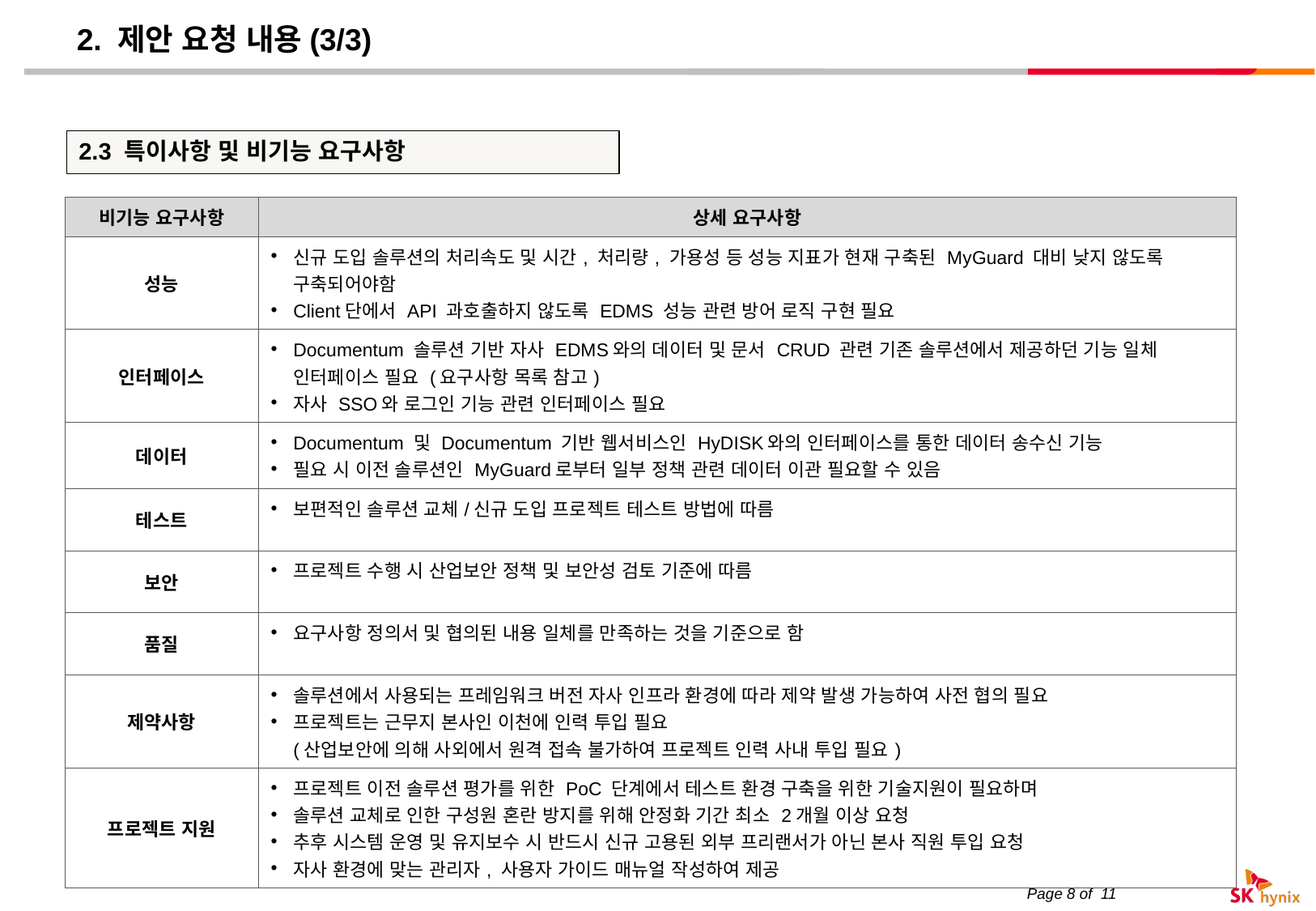

# 2. 제안 요청 내용(3/3)
2.3 특이사항 및 비기능 요구사항
| 비기능 요구사항 | 상세 요구사항 |
| --- | --- |
| 성능 | 신규 도입 솔루션의 처리속도 및 시간, 처리량, 가용성 등 성능 지표가 현재 구축된 MyGuard 대비 낮지 않도록 구축되어야함 Client단에서 API 과호출하지 않도록 EDMS 성능 관련 방어 로직 구현 필요 |
| 인터페이스 | Documentum 솔루션 기반 자사 EDMS와의 데이터 및 문서 CRUD 관련 기존 솔루션에서 제공하던 기능 일체 인터페이스 필요 (요구사항 목록 참고) 자사 SSO와 로그인 기능 관련 인터페이스 필요 |
| 데이터 | Documentum 및 Documentum 기반 웹서비스인 HyDISK와의 인터페이스를 통한 데이터 송수신 기능 필요 시 이전 솔루션인 MyGuard로부터 일부 정책 관련 데이터 이관 필요할 수 있음 |
| 테스트 | 보편적인 솔루션 교체/신규 도입 프로젝트 테스트 방법에 따름 |
| 보안 | 프로젝트 수행 시 산업보안 정책 및 보안성 검토 기준에 따름 |
| 품질 | 요구사항 정의서 및 협의된 내용 일체를 만족하는 것을 기준으로 함 |
| 제약사항 | 솔루션에서 사용되는 프레임워크 버전 자사 인프라 환경에 따라 제약 발생 가능하여 사전 협의 필요 프로젝트는 근무지 본사인 이천에 인력 투입 필요 (산업보안에 의해 사외에서 원격 접속 불가하여 프로젝트 인력 사내 투입 필요) |
| 프로젝트 지원 | 프로젝트 이전 솔루션 평가를 위한 PoC 단계에서 테스트 환경 구축을 위한 기술지원이 필요하며 솔루션 교체로 인한 구성원 혼란 방지를 위해 안정화 기간 최소 2개월 이상 요청 추후 시스템 운영 및 유지보수 시 반드시 신규 고용된 외부 프리랜서가 아닌 본사 직원 투입 요청 자사 환경에 맞는 관리자, 사용자 가이드 매뉴얼 작성하여 제공 |